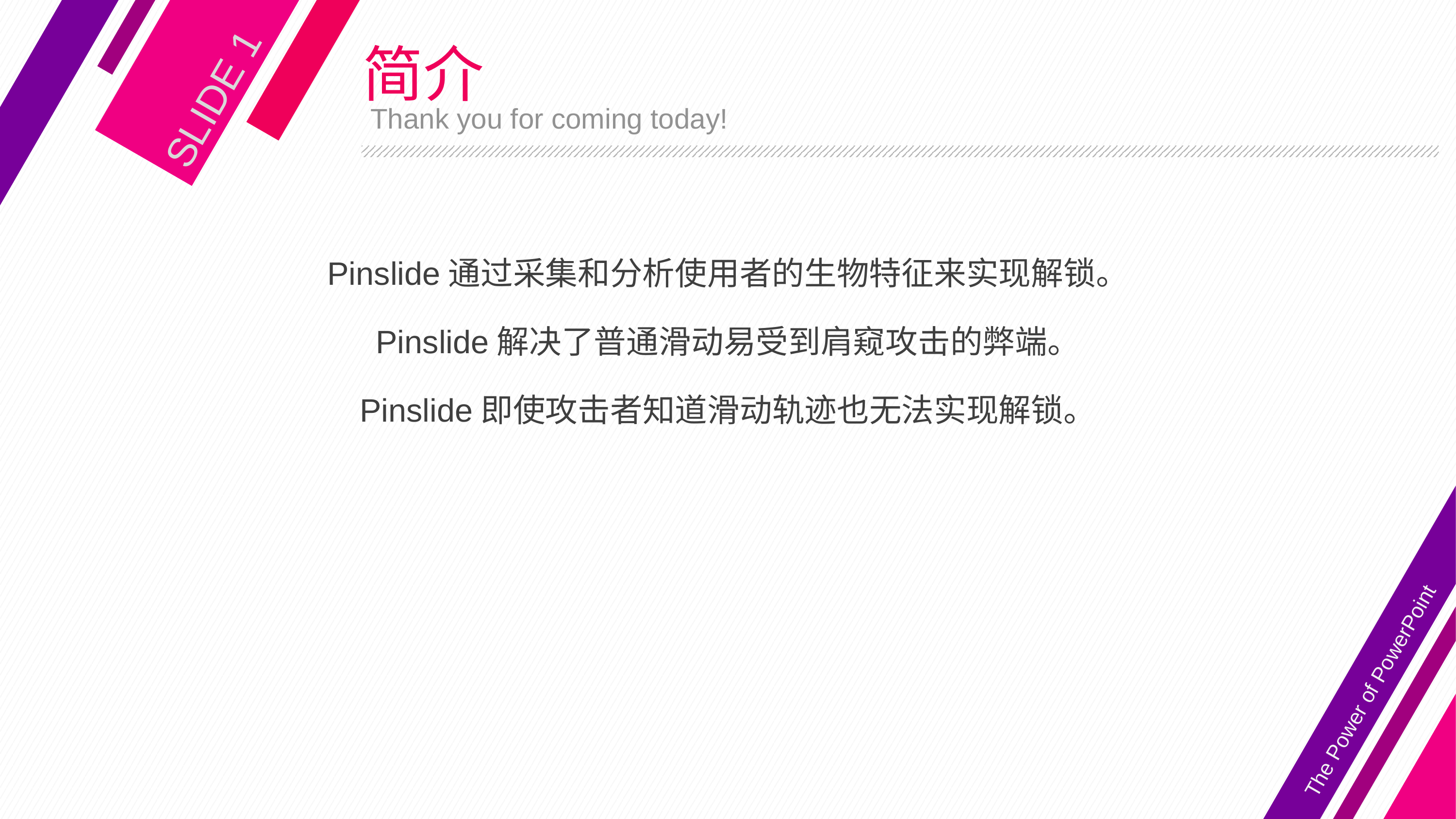

# 简介
SLIDE 1
 Thank you for coming today!
Pinslide通过采集和分析使用者的生物特征来实现解锁。
Pinslide解决了普通滑动易受到肩窥攻击的弊端。
Pinslide即使攻击者知道滑动轨迹也无法实现解锁。
The Power of PowerPoint